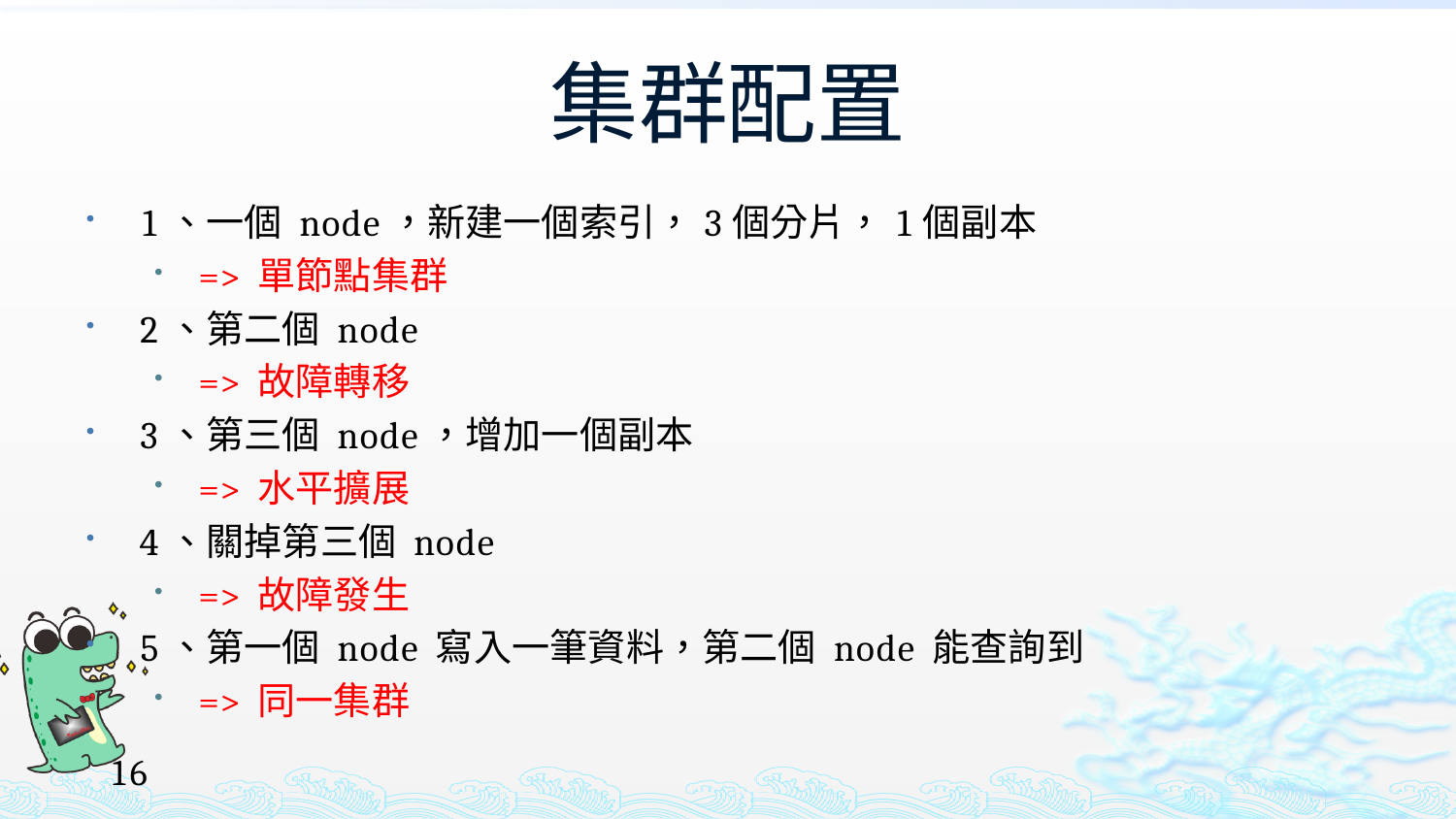

# 集群配置
1、一個 node，新建一個索引，3個分片，1個副本
=> 單節點集群
2、第二個 node
=> 故障轉移
3、第三個 node，增加一個副本
=> 水平擴展
4、關掉第三個 node
=> 故障發生
5、第一個 node 寫入一筆資料，第二個 node 能查詢到
=> 同一集群

16